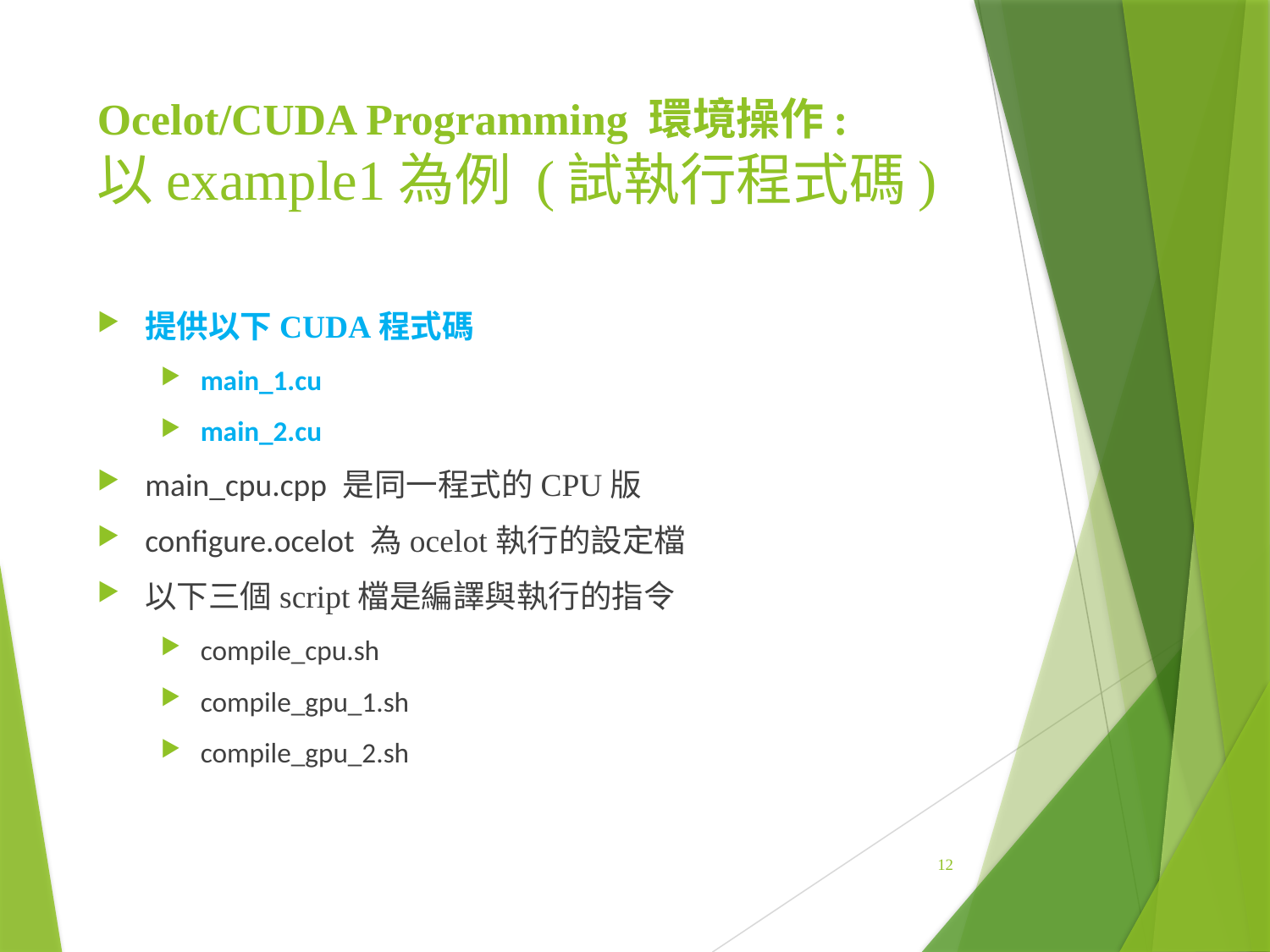

# Ocelot/CUDA Programming 環境操作: 以example1為例 (試執行程式碼)
提供以下CUDA程式碼
main_1.cu
main_2.cu
main_cpu.cpp 是同一程式的CPU版
configure.ocelot 為ocelot執行的設定檔
以下三個script檔是編譯與執行的指令
compile_cpu.sh
compile_gpu_1.sh
compile_gpu_2.sh

12